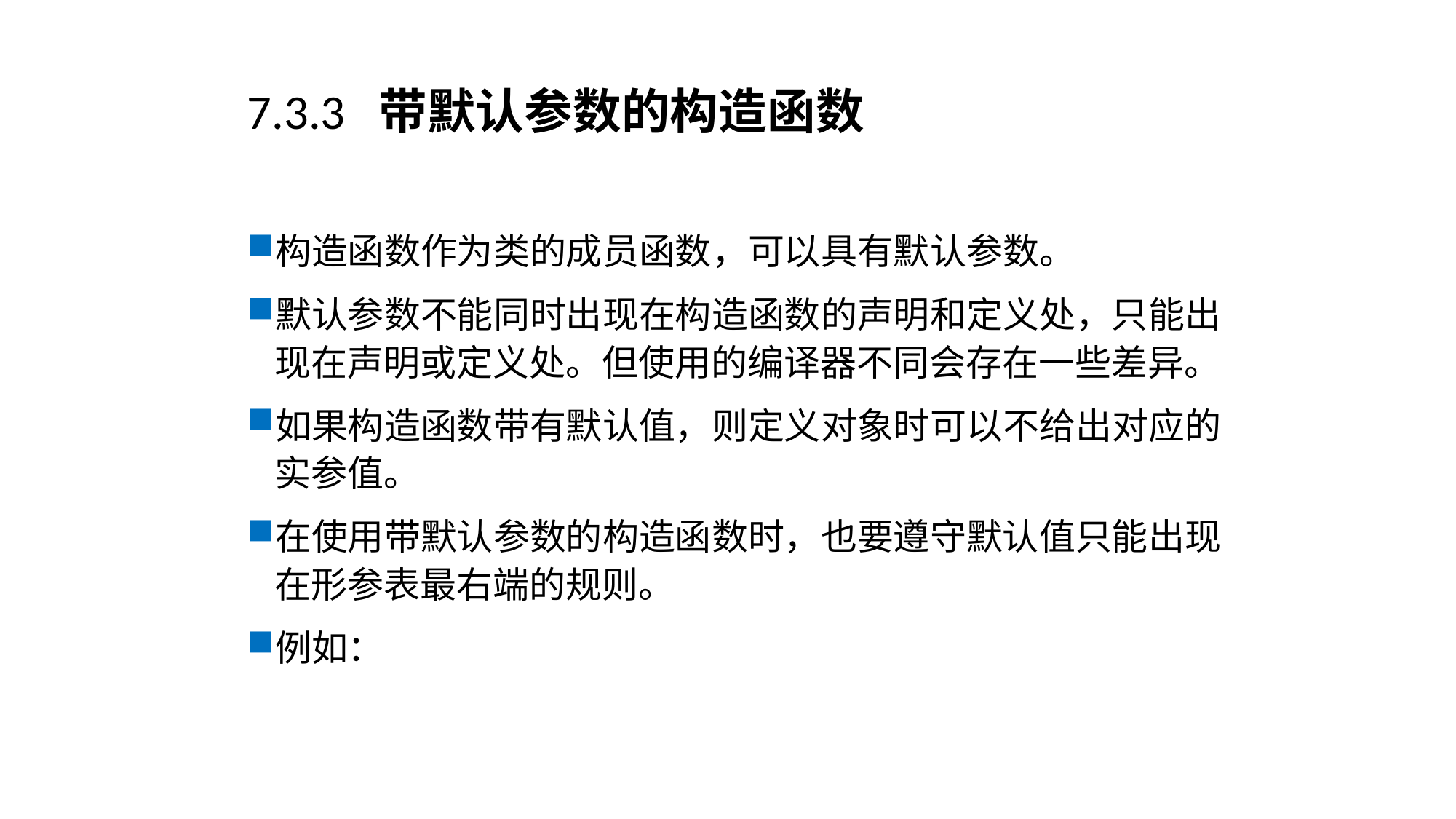

# 7.3.3  带默认参数的构造函数
构造函数作为类的成员函数，可以具有默认参数。
默认参数不能同时出现在构造函数的声明和定义处，只能出现在声明或定义处。但使用的编译器不同会存在一些差异。
如果构造函数带有默认值，则定义对象时可以不给出对应的实参值。
在使用带默认参数的构造函数时，也要遵守默认值只能出现在形参表最右端的规则。
例如：